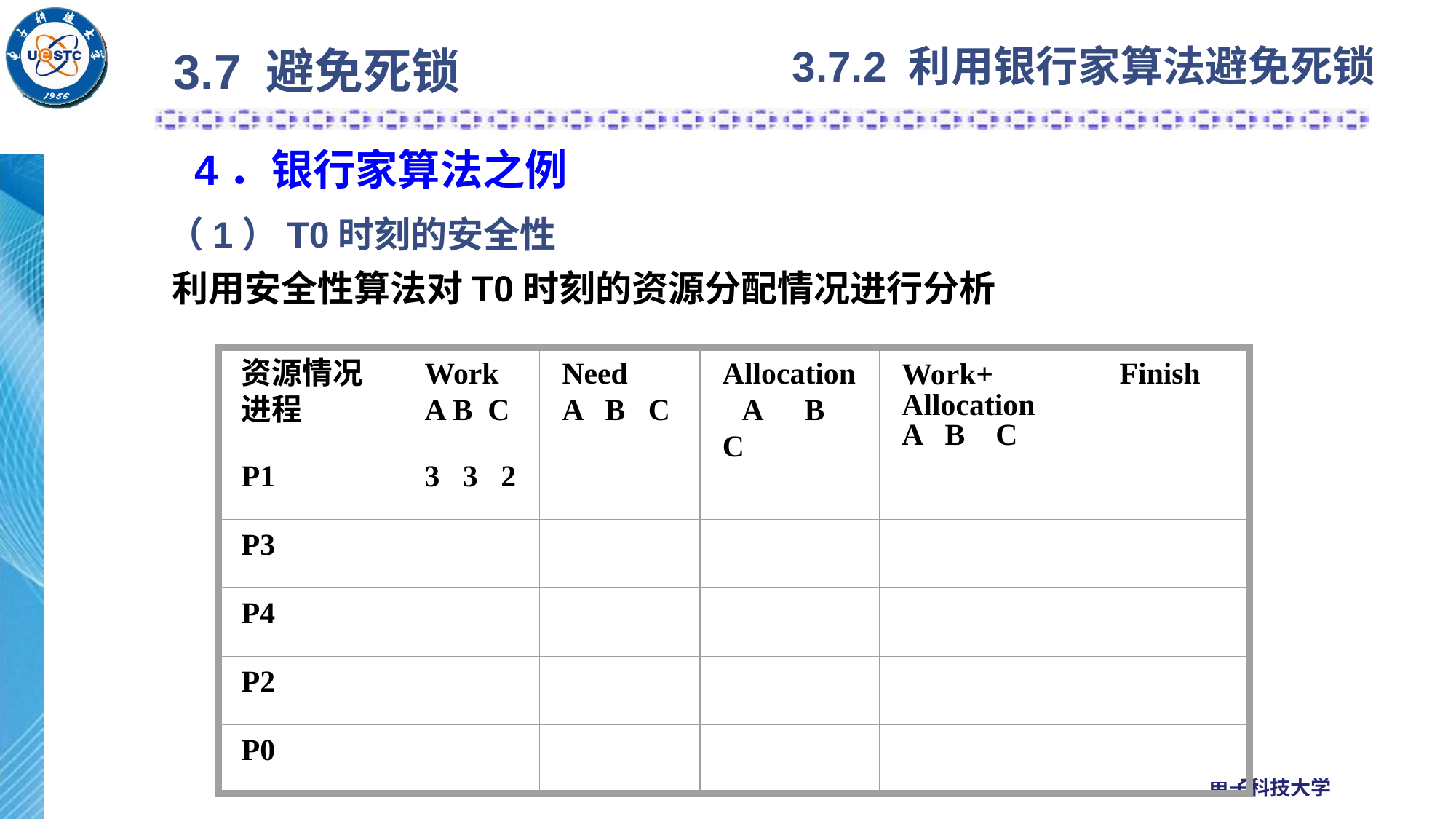

3.7 避免死锁
3.7.2 利用银行家算法避免死锁
# 4．银行家算法之例
（1）T0时刻的安全性
利用安全性算法对T0时刻的资源分配情况进行分析

资源情况
进程

Work
A B  C

Need
A   B   C

Allocation   A    B    C

Work+
Allocation
A   B    C

Finish

P1

3   3   2

1    2    2

 2    0    0

5    3     2

TRUE

P3

5   3   2

0    1    1

 2    1    1

7    4     3

TRUE

P4

7   4   3

4    3    1

 0    0    2

7    4     5

TRUE

P2

7   4   5

6    0    0

 3    0    2

10   4    7

TRUE

P0

10 4   7

7    4    3

 0    1    0

10   5    7

TRUE